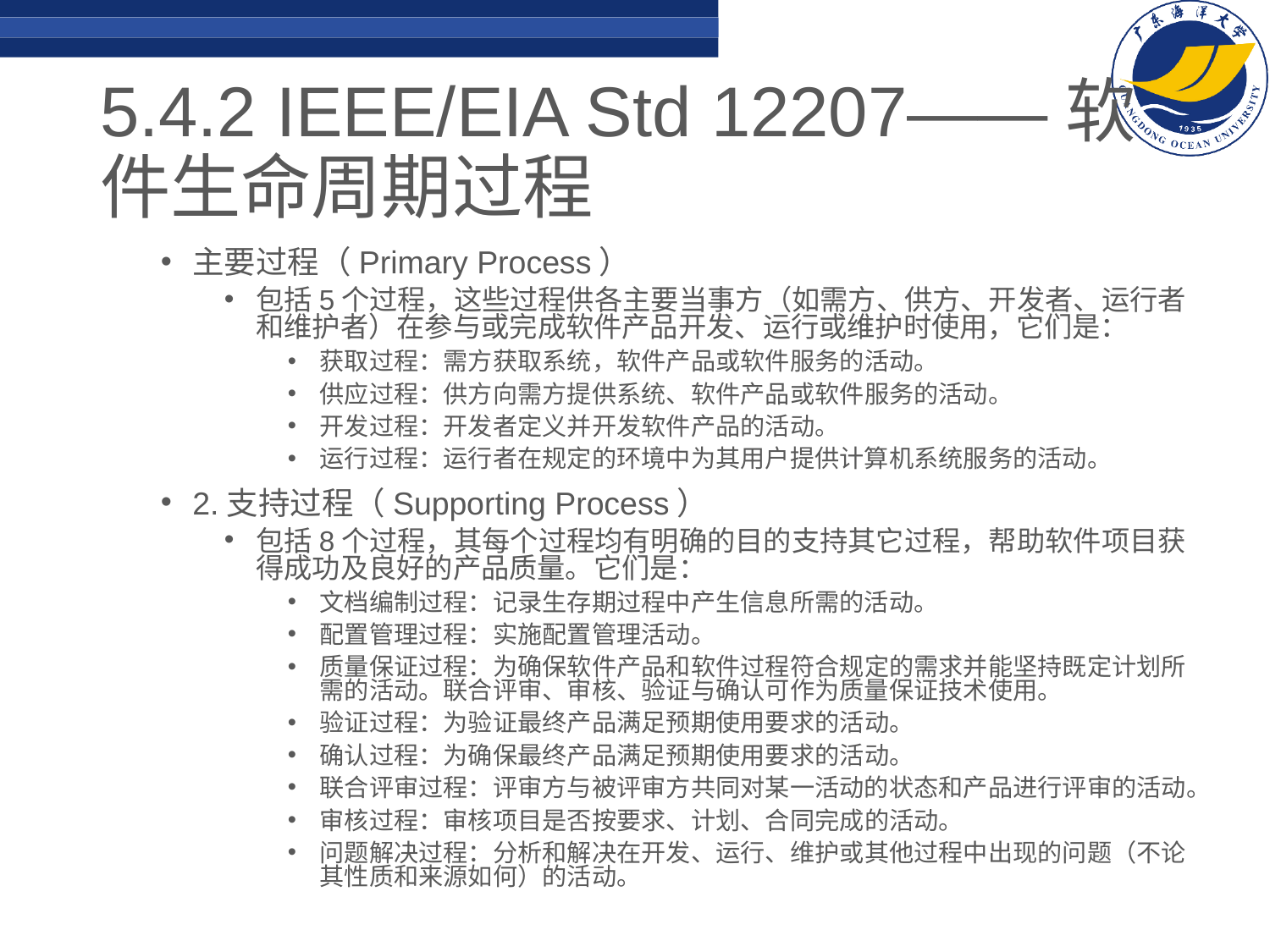

# 5.4.2 IEEE/EIA Std 12207——软件生命周期过程
主要过程（Primary Process）
包括5个过程，这些过程供各主要当事方（如需方、供方、开发者、运行者和维护者）在参与或完成软件产品开发、运行或维护时使用，它们是：
获取过程：需方获取系统，软件产品或软件服务的活动。
供应过程：供方向需方提供系统、软件产品或软件服务的活动。
开发过程：开发者定义并开发软件产品的活动。
运行过程：运行者在规定的环境中为其用户提供计算机系统服务的活动。
2.支持过程（Supporting Process）
包括8个过程，其每个过程均有明确的目的支持其它过程，帮助软件项目获得成功及良好的产品质量。它们是：
文档编制过程：记录生存期过程中产生信息所需的活动。
配置管理过程：实施配置管理活动。
质量保证过程：为确保软件产品和软件过程符合规定的需求并能坚持既定计划所需的活动。联合评审、审核、验证与确认可作为质量保证技术使用。
验证过程：为验证最终产品满足预期使用要求的活动。
确认过程：为确保最终产品满足预期使用要求的活动。
联合评审过程：评审方与被评审方共同对某一活动的状态和产品进行评审的活动。
审核过程：审核项目是否按要求、计划、合同完成的活动。
问题解决过程：分析和解决在开发、运行、维护或其他过程中出现的问题（不论其性质和来源如何）的活动。
31